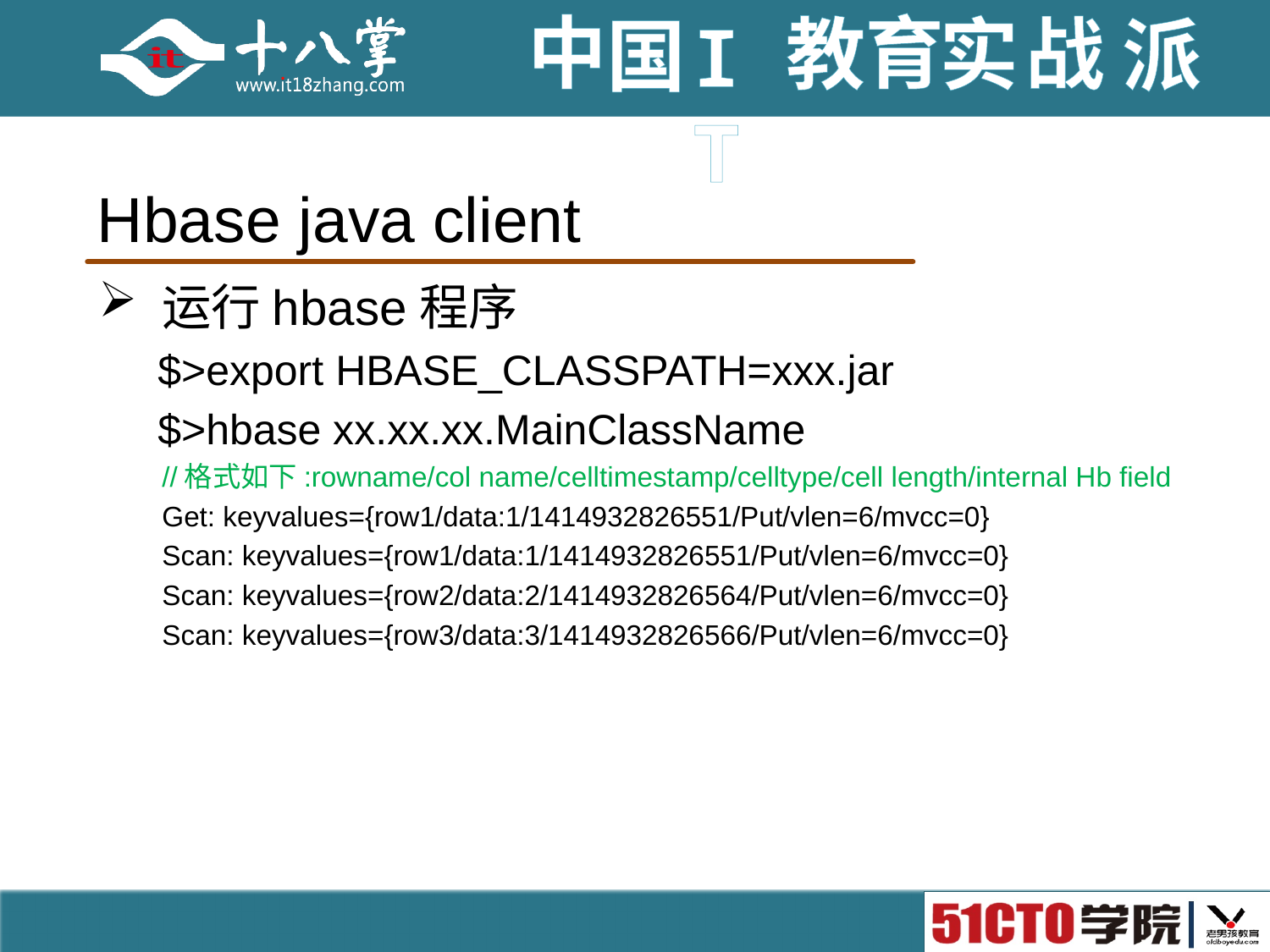

# Hbase java client
运行hbase程序
     $>export HBASE_CLASSPATH=xxx.jar
     $>hbase xx.xx.xx.MainClassName
//格式如下:rowname/col name/celltimestamp/celltype/cell length/internal Hb field
Get: keyvalues={row1/data:1/1414932826551/Put/vlen=6/mvcc=0}
Scan: keyvalues={row1/data:1/1414932826551/Put/vlen=6/mvcc=0}
Scan: keyvalues={row2/data:2/1414932826564/Put/vlen=6/mvcc=0}
Scan: keyvalues={row3/data:3/1414932826566/Put/vlen=6/mvcc=0}